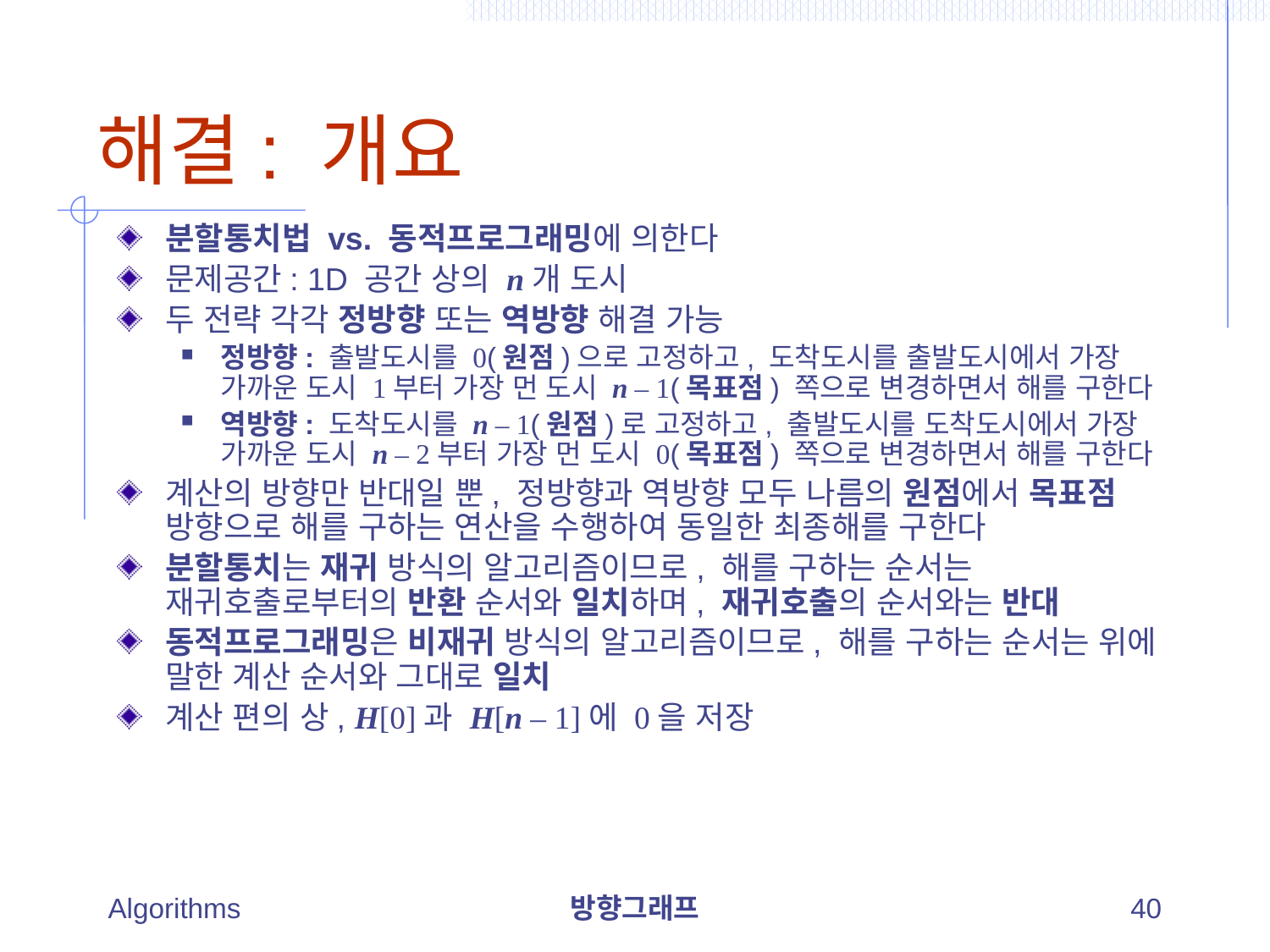

# 해결: 개요
분할통치법 vs. 동적프로그래밍에 의한다
문제공간: 1D 공간 상의 n개 도시
두 전략 각각 정방향 또는 역방향 해결 가능
정방향: 출발도시를 0(원점)으로 고정하고, 도착도시를 출발도시에서 가장 가까운 도시 1부터 가장 먼 도시 n – 1(목표점) 쪽으로 변경하면서 해를 구한다
역방향: 도착도시를 n – 1(원점)로 고정하고, 출발도시를 도착도시에서 가장 가까운 도시 n – 2부터 가장 먼 도시 0(목표점) 쪽으로 변경하면서 해를 구한다
계산의 방향만 반대일 뿐, 정방향과 역방향 모두 나름의 원점에서 목표점 방향으로 해를 구하는 연산을 수행하여 동일한 최종해를 구한다
분할통치는 재귀 방식의 알고리즘이므로, 해를 구하는 순서는 재귀호출로부터의 반환 순서와 일치하며, 재귀호출의 순서와는 반대
동적프로그래밍은 비재귀 방식의 알고리즘이므로, 해를 구하는 순서는 위에 말한 계산 순서와 그대로 일치
계산 편의 상, H[0]과 H[n – 1]에 0을 저장

Algorithms
방향그래프
40